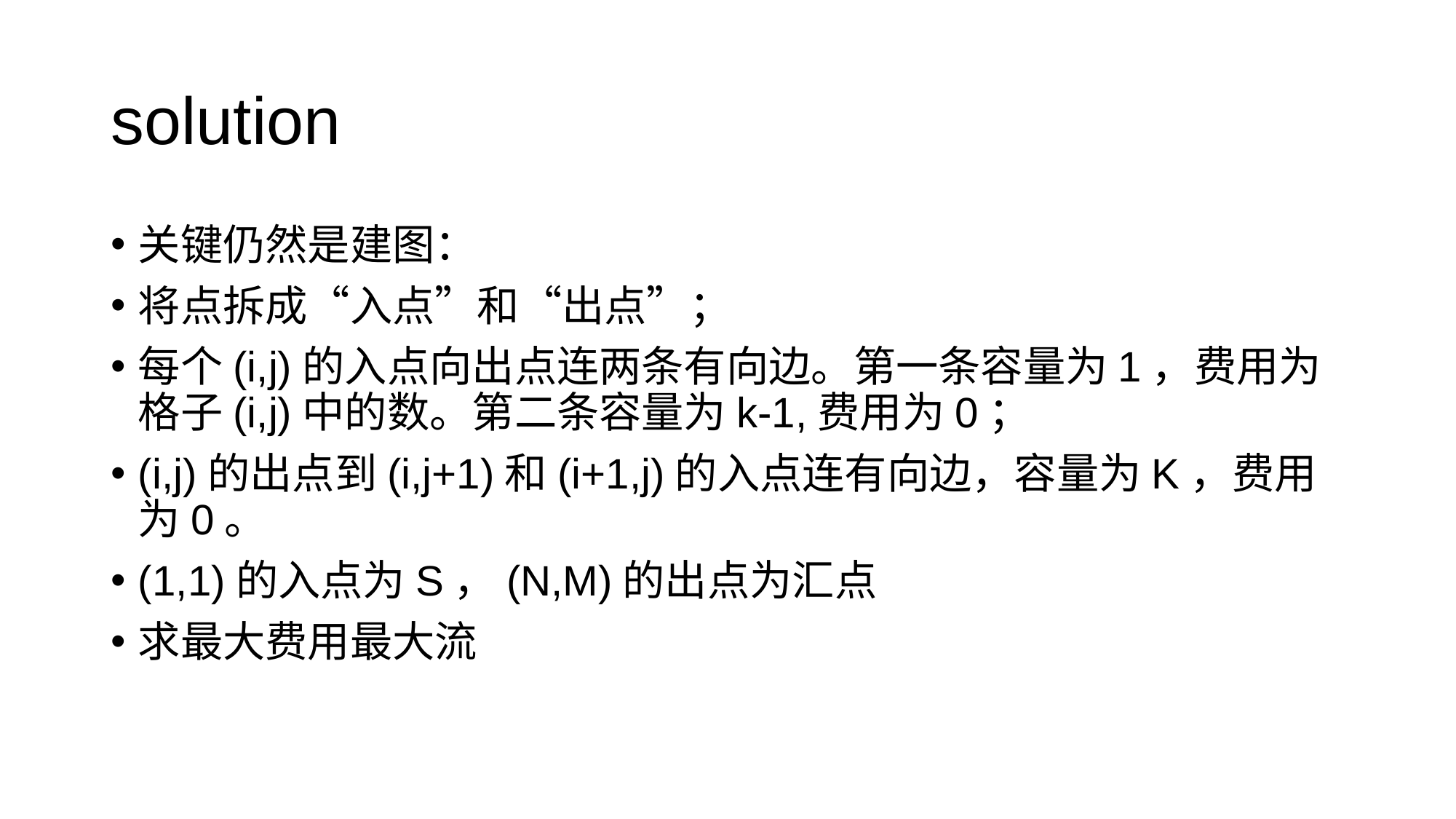

# solution
关键仍然是建图：
将点拆成“入点”和“出点”；
每个(i,j)的入点向出点连两条有向边。第一条容量为1，费用为格子(i,j)中的数。第二条容量为k-1,费用为0；
(i,j)的出点到(i,j+1)和(i+1,j)的入点连有向边，容量为K，费用为0。
(1,1)的入点为S，(N,M)的出点为汇点
求最大费用最大流